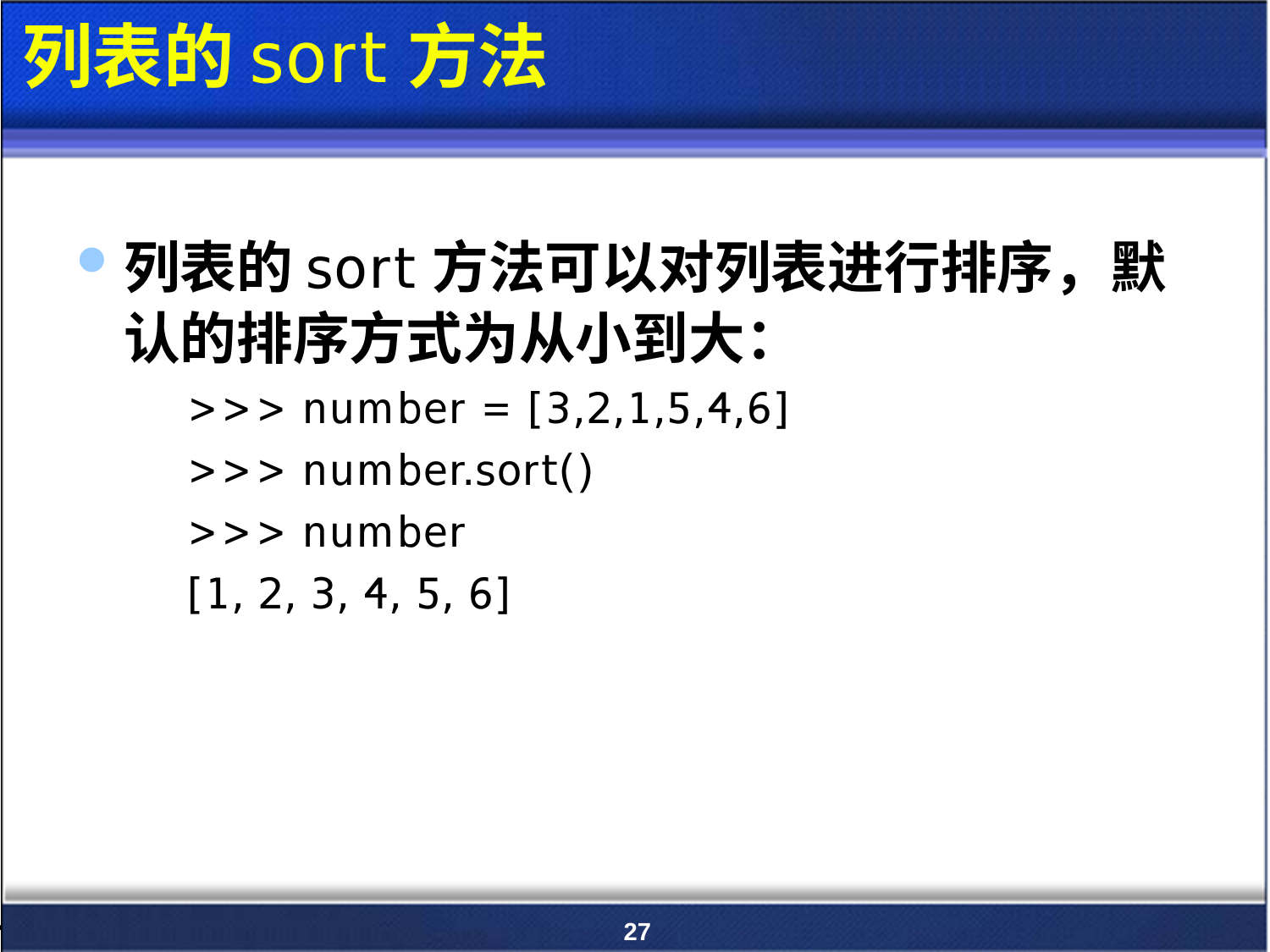

# 列表的sort方法
列表的sort方法可以对列表进行排序，默认的排序方式为从小到大：
>>> number = [3,2,1,5,4,6]
>>> number.sort()
>>> number
[1, 2, 3, 4, 5, 6]

27